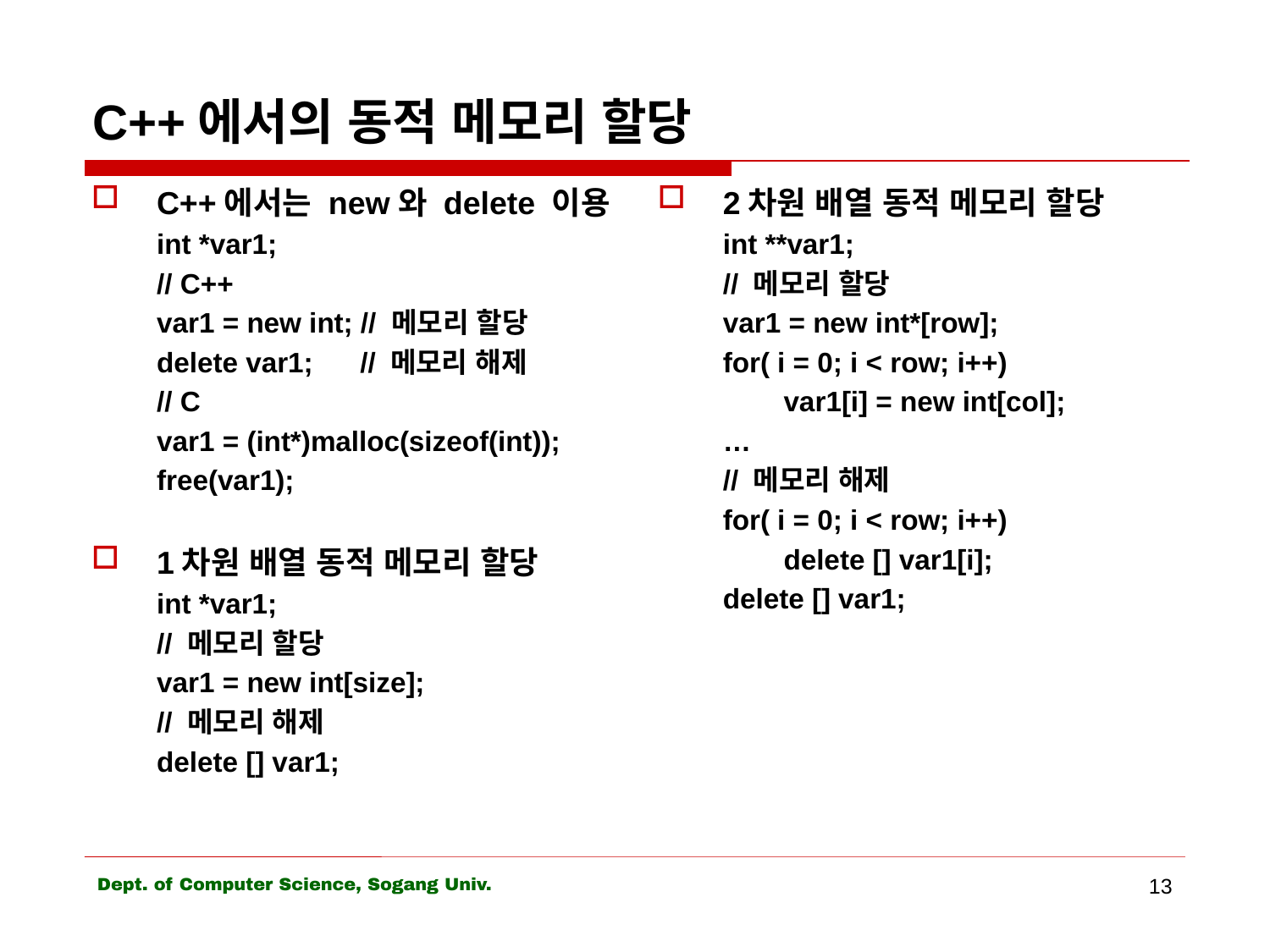

# C++에서의 동적 메모리 할당
C++에서는 new와 delete 이용
int *var1;
// C++
var1 = new int; // 메모리 할당
delete var1;	  // 메모리 해제
// C
var1 = (int*)malloc(sizeof(int));
free(var1);

1차원 배열 동적 메모리 할당
int *var1;
// 메모리 할당
var1 = new int[size];
// 메모리 해제
delete [] var1;
2차원 배열 동적 메모리 할당
int **var1;
// 메모리 할당
var1 = new int*[row];
for( i = 0; i < row; i++)
	var1[i] = new int[col];
…
// 메모리 해제
for( i = 0; i < row; i++)
	delete [] var1[i];
delete [] var1;

Dept. of Computer Science, Sogang Univ.
13